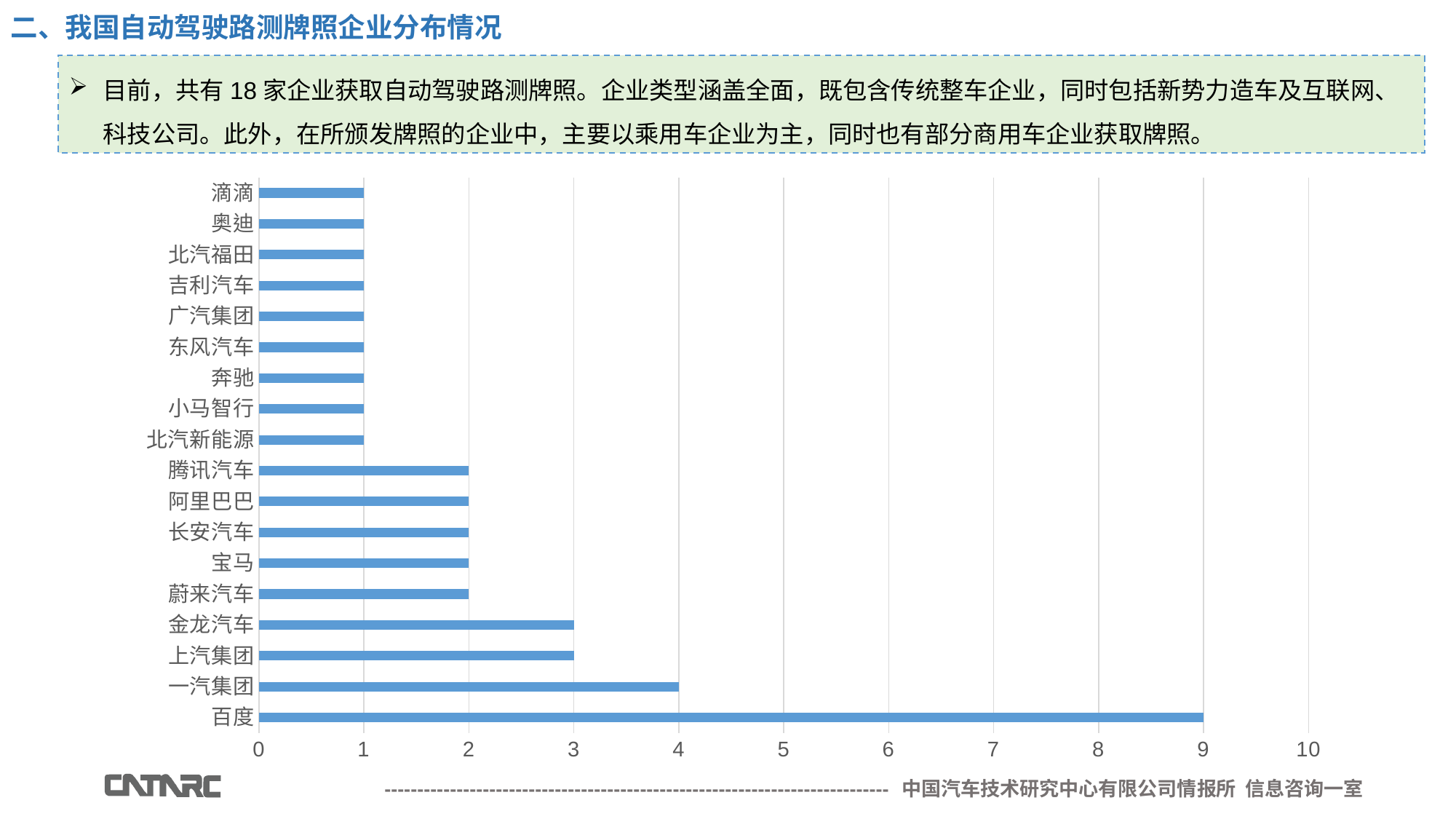

二、我国自动驾驶路测牌照企业分布情况
目前，共有18家企业获取自动驾驶路测牌照。企业类型涵盖全面，既包含传统整车企业，同时包括新势力造车及互联网、科技公司。此外，在所颁发牌照的企业中，主要以乘用车企业为主，同时也有部分商用车企业获取牌照。

### Chart

| Category | 牌照数量 |
|---|---|
| 百度 | 9.0 |
| 一汽集团 | 4.0 |
| 上汽集团 | 3.0 |
| 金龙汽车 | 3.0 |
| 蔚来汽车 | 2.0 |
| 宝马 | 2.0 |
| 长安汽车 | 2.0 |
| 阿里巴巴 | 2.0 |
| 腾讯汽车 | 2.0 |
| 北汽新能源 | 1.0 |
| 小马智行 | 1.0 |
| 奔驰 | 1.0 |
| 东风汽车 | 1.0 |
| 广汽集团 | 1.0 |
| 吉利汽车 | 1.0 |
| 北汽福田 | 1.0 |
| 奥迪 | 1.0 |
| 滴滴 | 1.0 |